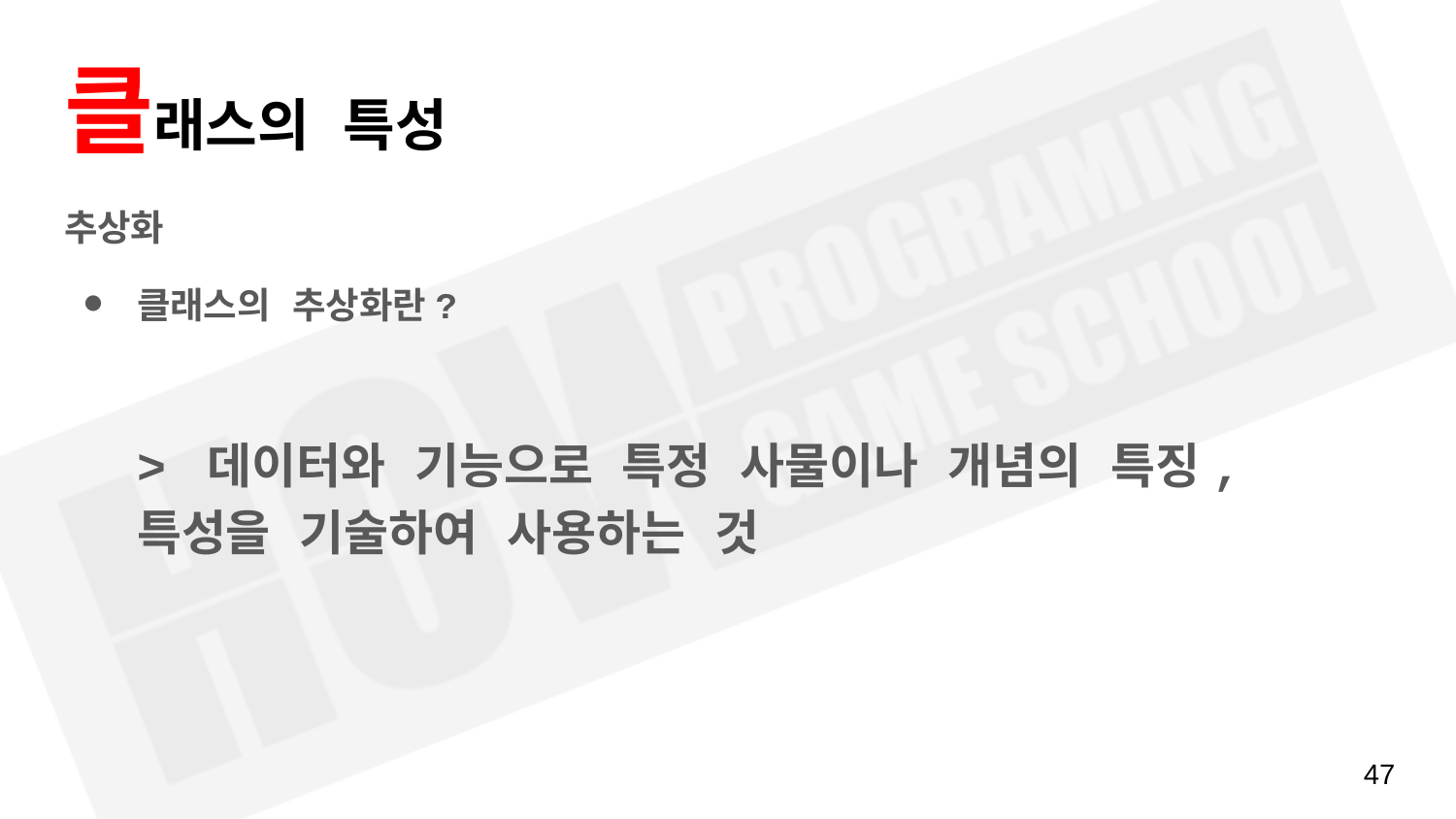

# 클래스의 특성
추상화
클래스의 추상화란?
> 데이터와 기능으로 특정 사물이나 개념의 특징, 특성을 기술하여 사용하는 것
47